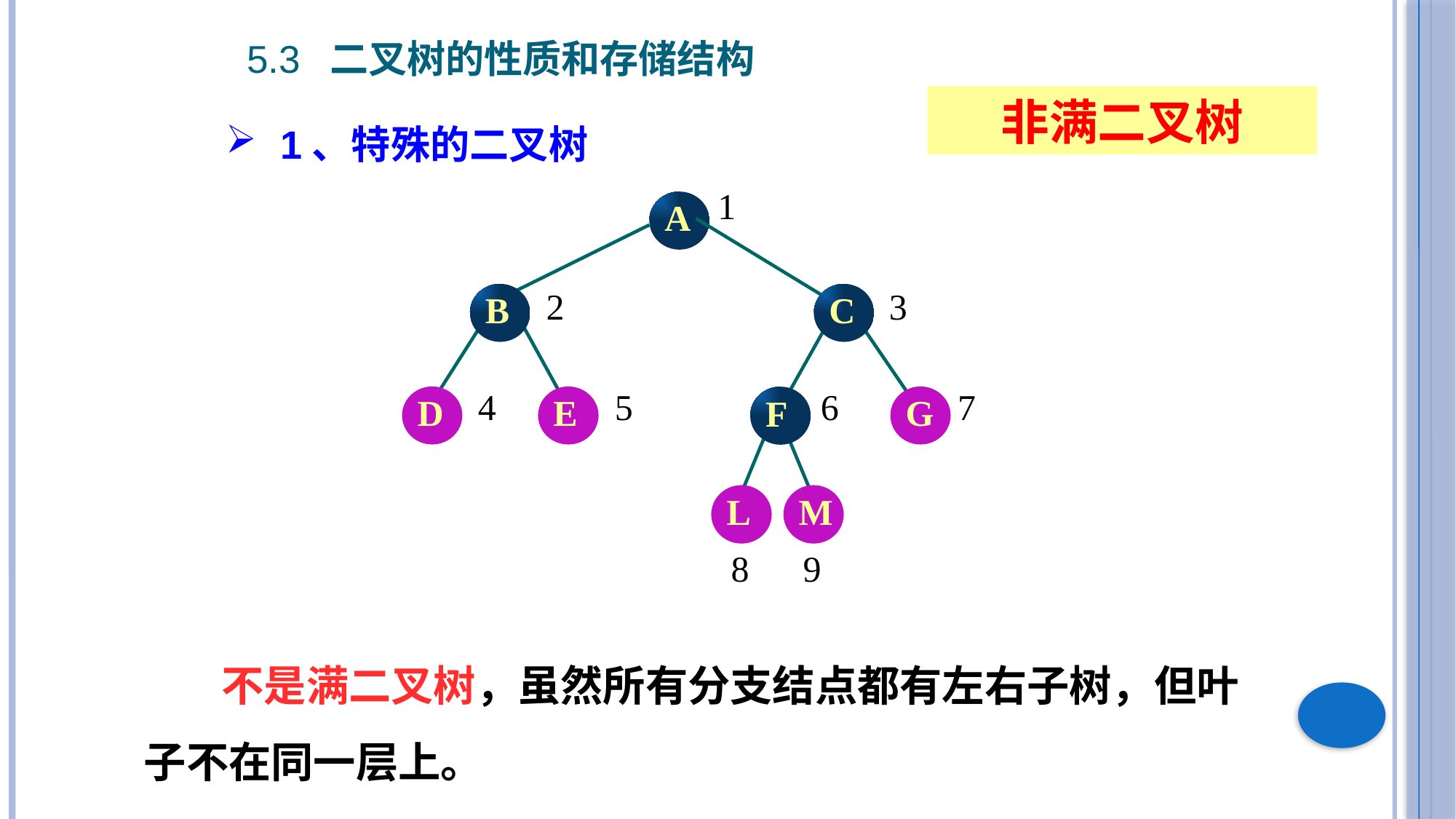

5.3  二叉树的性质和存储结构
非满二叉树
1、特殊的二叉树
1
A

2
3
B
C

4
5
6
7
D
E
G
F

L
M
8
9
       不是满二叉树，虽然所有分支结点都有左右子树，但叶子不在同一层上。